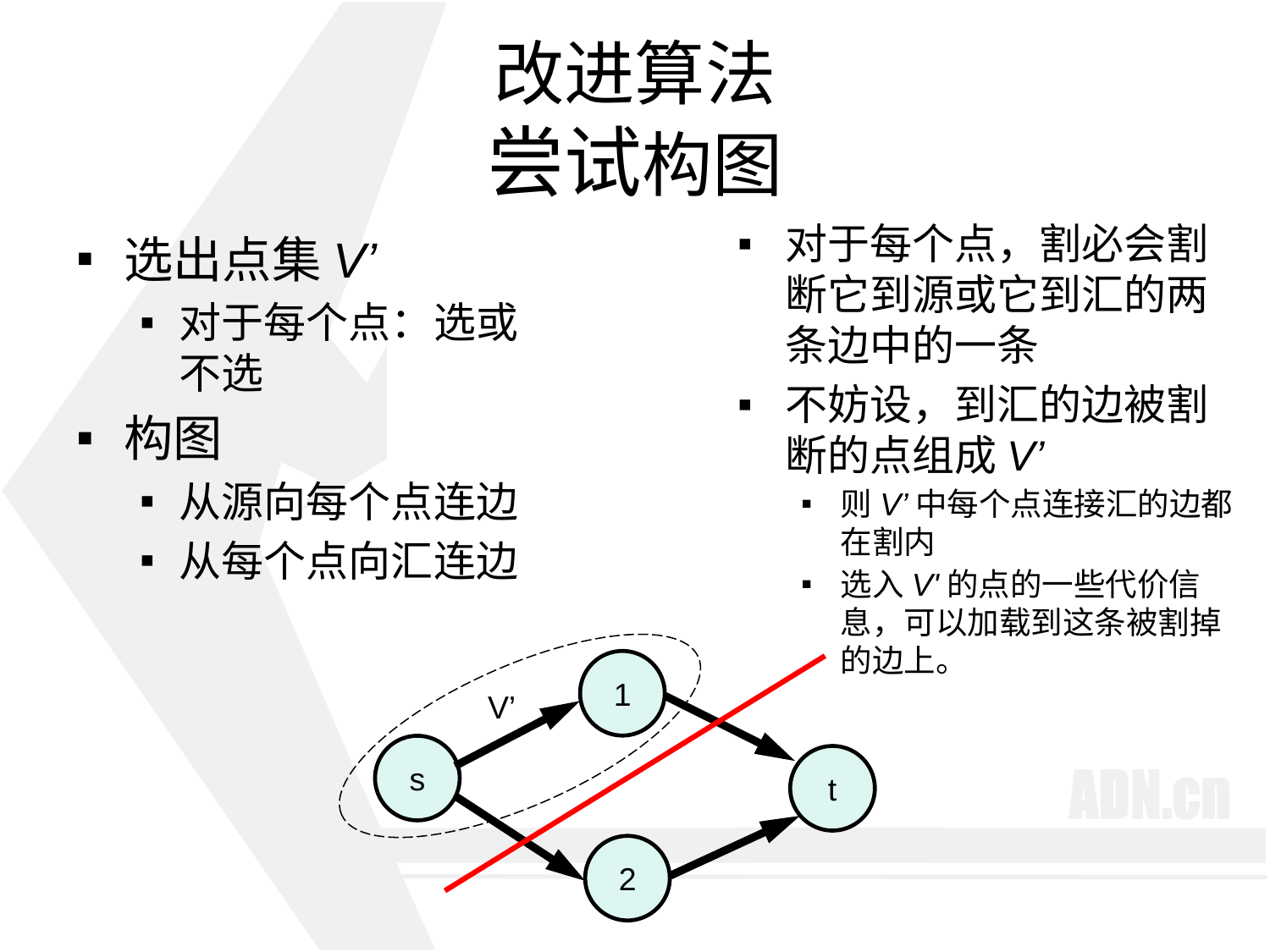

# 改进算法 尝试构图
对于每个点，割必会割断它到源或它到汇的两条边中的一条
不妨设，到汇的边被割断的点组成V’
则V’中每个点连接汇的边都在割内
选入V'的点的一些代价信息，可以加载到这条被割掉的边上。
选出点集V’
对于每个点：选或不选
构图
从源向每个点连边
从每个点向汇连边

1

V’

s
t

2